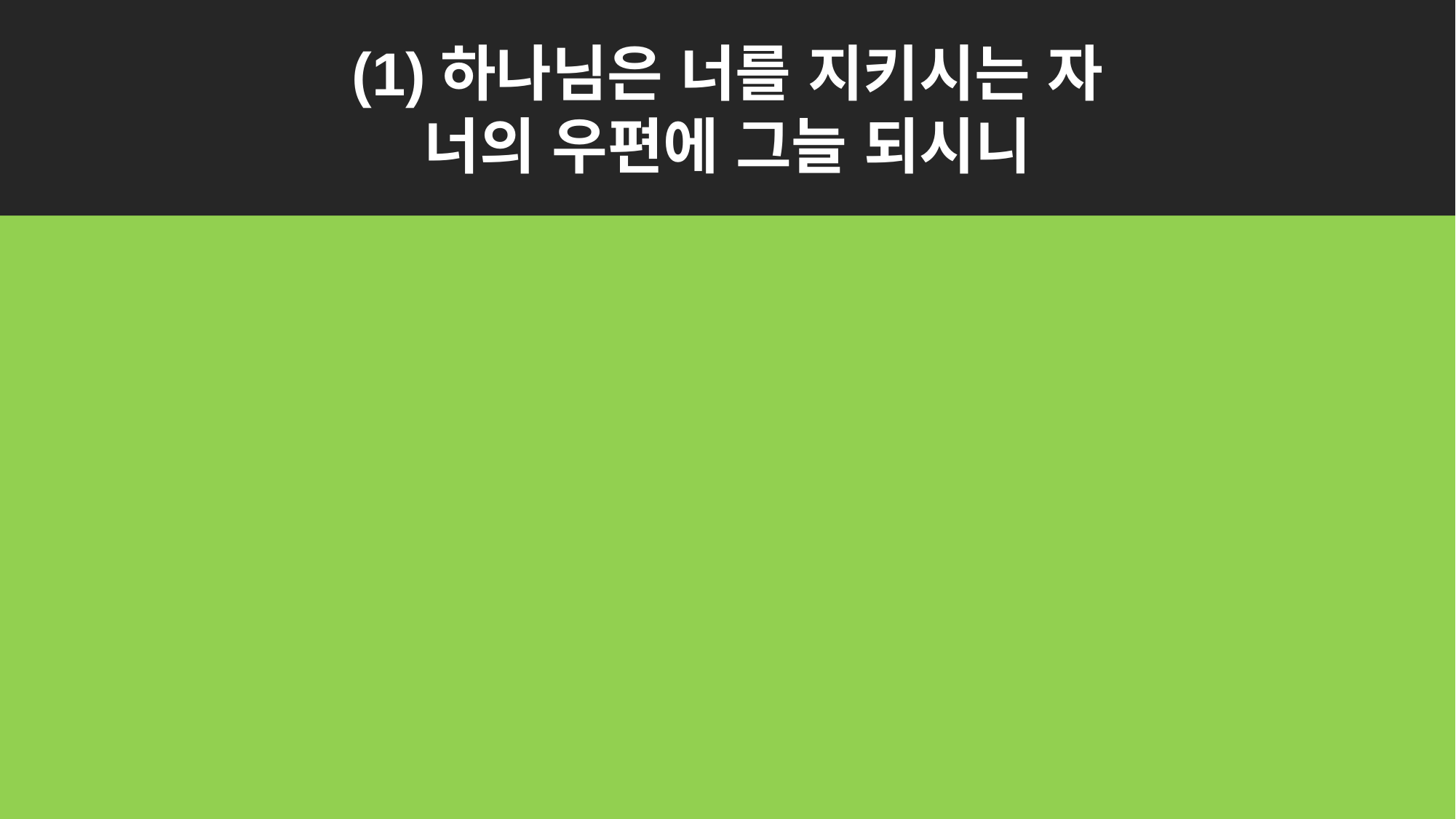

(1)하나님은 너를 지키시는 자
너의 우편에 그늘 되시니